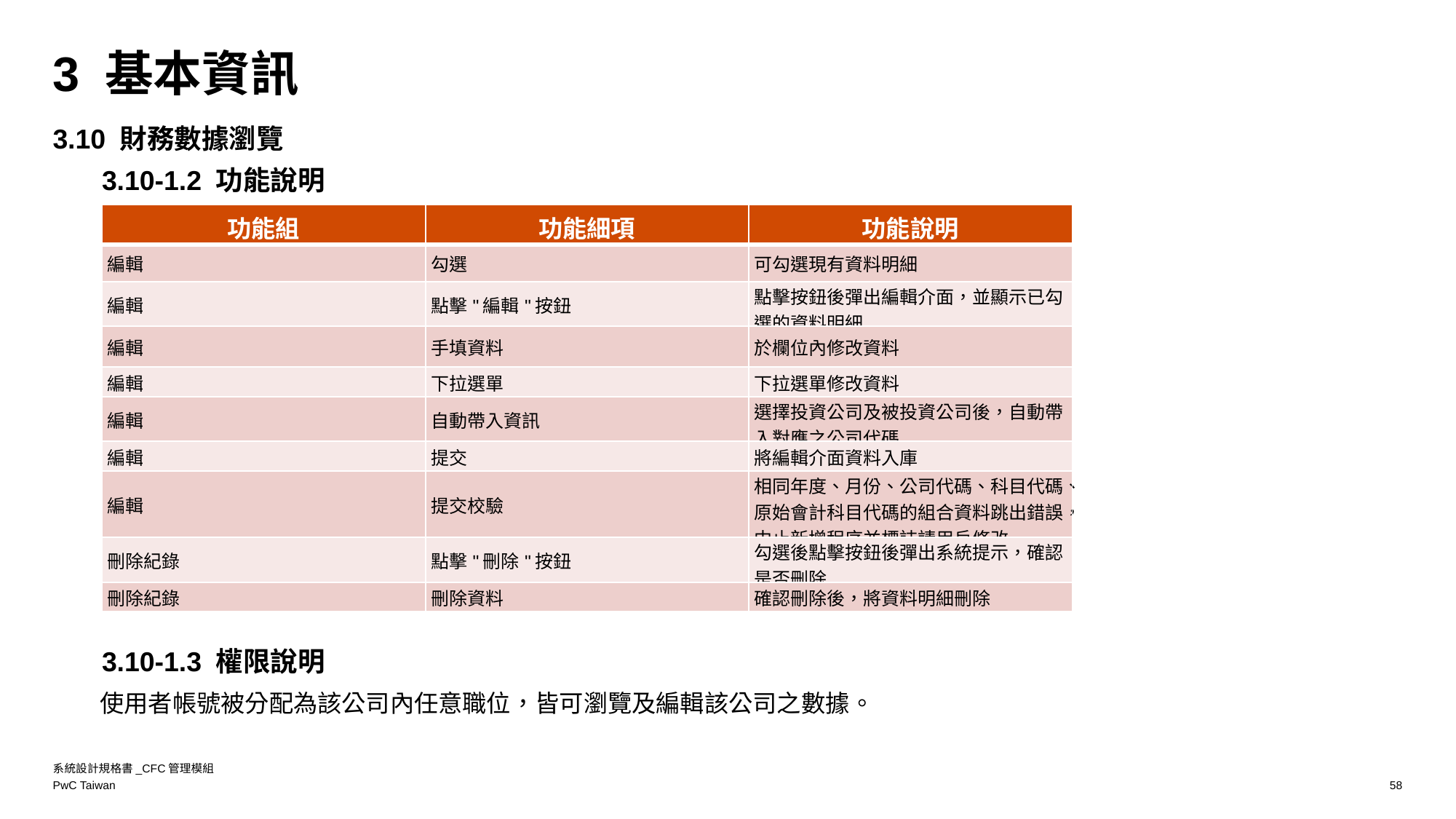

# 3 基本資訊
3.10 財務數據瀏覽
3.10-1.2 功能說明
| 功能組 | 功能細項 | 功能說明 |
| --- | --- | --- |
| 編輯 | 勾選 | 可勾選現有資料明細 |
| 編輯 | 點擊"編輯"按鈕 | 點擊按鈕後彈出編輯介面，並顯示已勾選的資料明細 |
| 編輯 | 手填資料 | 於欄位內修改資料 |
| 編輯 | 下拉選單 | 下拉選單修改資料 |
| 編輯 | 自動帶入資訊 | 選擇投資公司及被投資公司後，自動帶入對應之公司代碼 |
| 編輯 | 提交 | 將編輯介面資料入庫 |
| 編輯 | 提交校驗 | 相同年度、月份、公司代碼、科目代碼、原始會計科目代碼的組合資料跳出錯誤，中止新增程序並標誌請用戶修改 |
| 刪除紀錄 | 點擊"刪除"按鈕 | 勾選後點擊按鈕後彈出系統提示，確認是否刪除 |
| 刪除紀錄 | 刪除資料 | 確認刪除後，將資料明細刪除 |
3.10-1.3 權限說明
使用者帳號被分配為該公司內任意職位，皆可瀏覽及編輯該公司之數據。
系統設計規格書_CFC管理模組
58